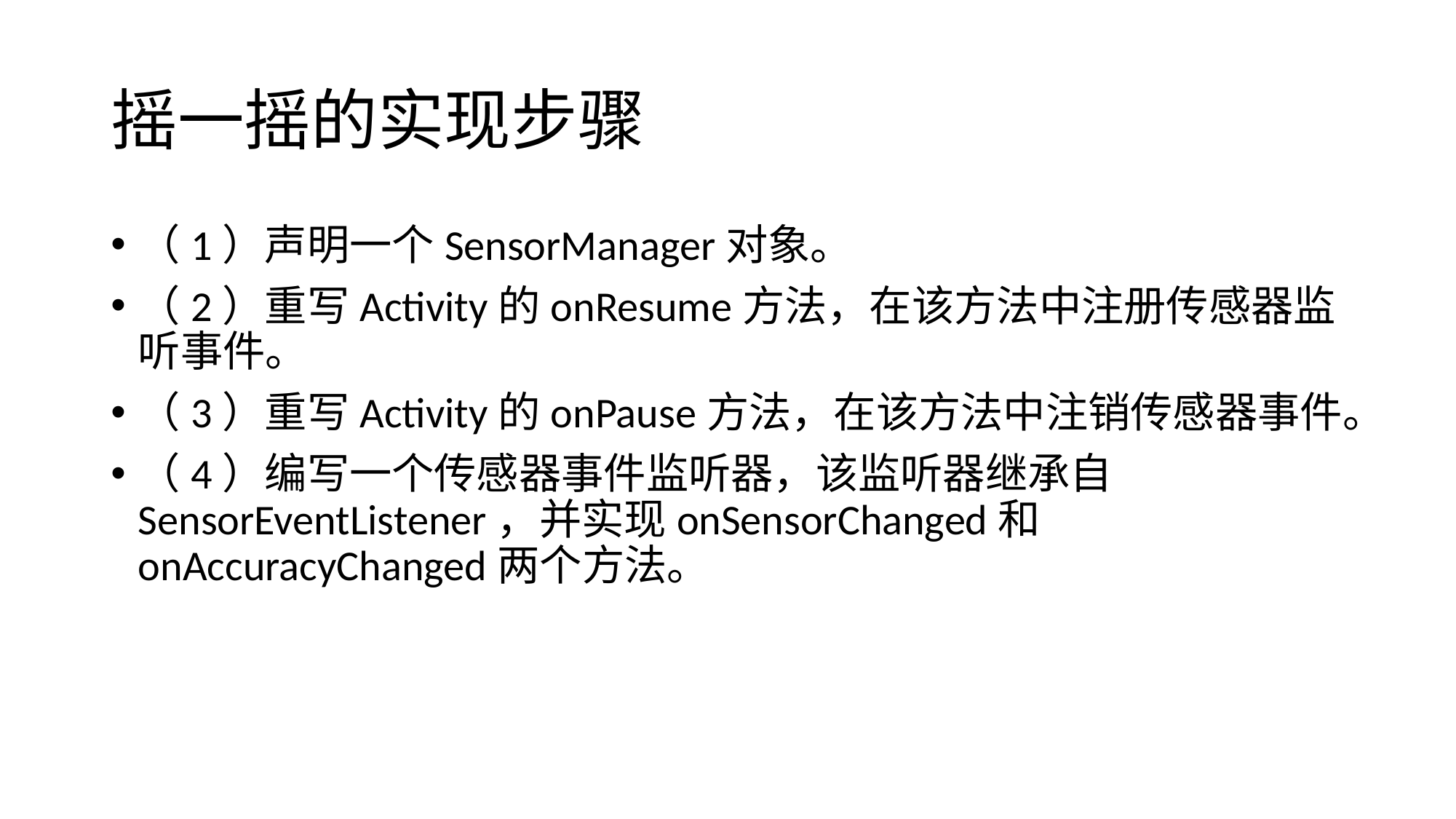

# 摇一摇的实现步骤
（1）声明一个SensorManager对象。
（2）重写Activity的onResume方法，在该方法中注册传感器监听事件。
（3）重写Activity的onPause方法，在该方法中注销传感器事件。
（4）编写一个传感器事件监听器，该监听器继承自SensorEventListener，并实现onSensorChanged和onAccuracyChanged两个方法。